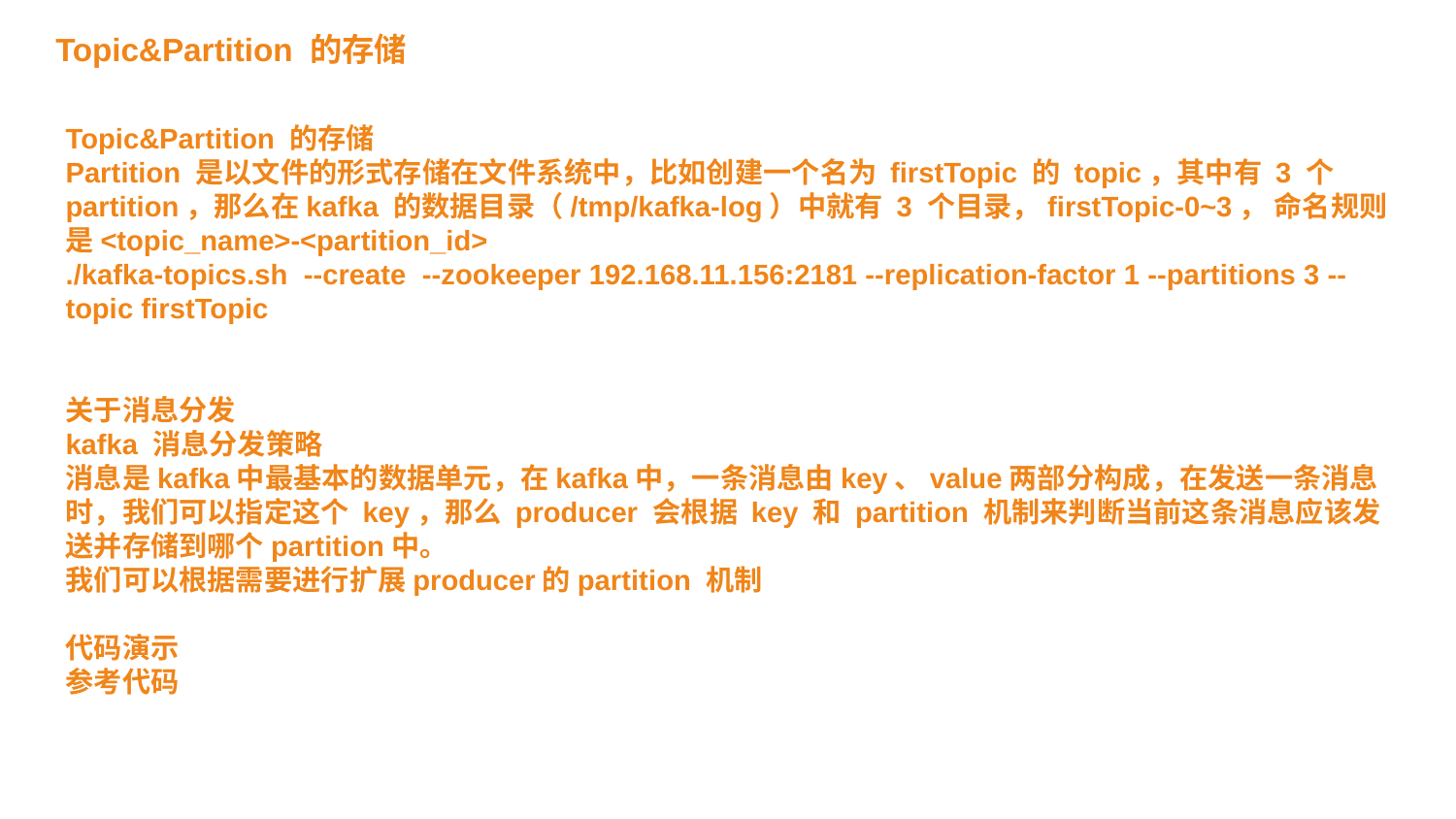

Topic&Partition 的存储
Topic&Partition 的存储
Partition 是以文件的形式存储在文件系统中，比如创建一个名为 firstTopic 的 topic，其中有 3 个 partition，那么在kafka 的数据目录（/tmp/kafka-log）中就有 3 个目录，firstTopic-0~3， 命名规则是<topic_name>-<partition_id>
./kafka-topics.sh  --create  --zookeeper 192.168.11.156:2181 --replication-factor 1 --partitions 3 --topic firstTopic

关于消息分发
kafka 消息分发策略
消息是kafka中最基本的数据单元，在kafka中，一条消息由key、value两部分构成，在发送一条消息时，我们可以指定这个 key，那么 producer 会根据 key 和 partition 机制来判断当前这条消息应该发送并存储到哪个partition中。
我们可以根据需要进行扩展producer的partition 机制

代码演示
参考代码